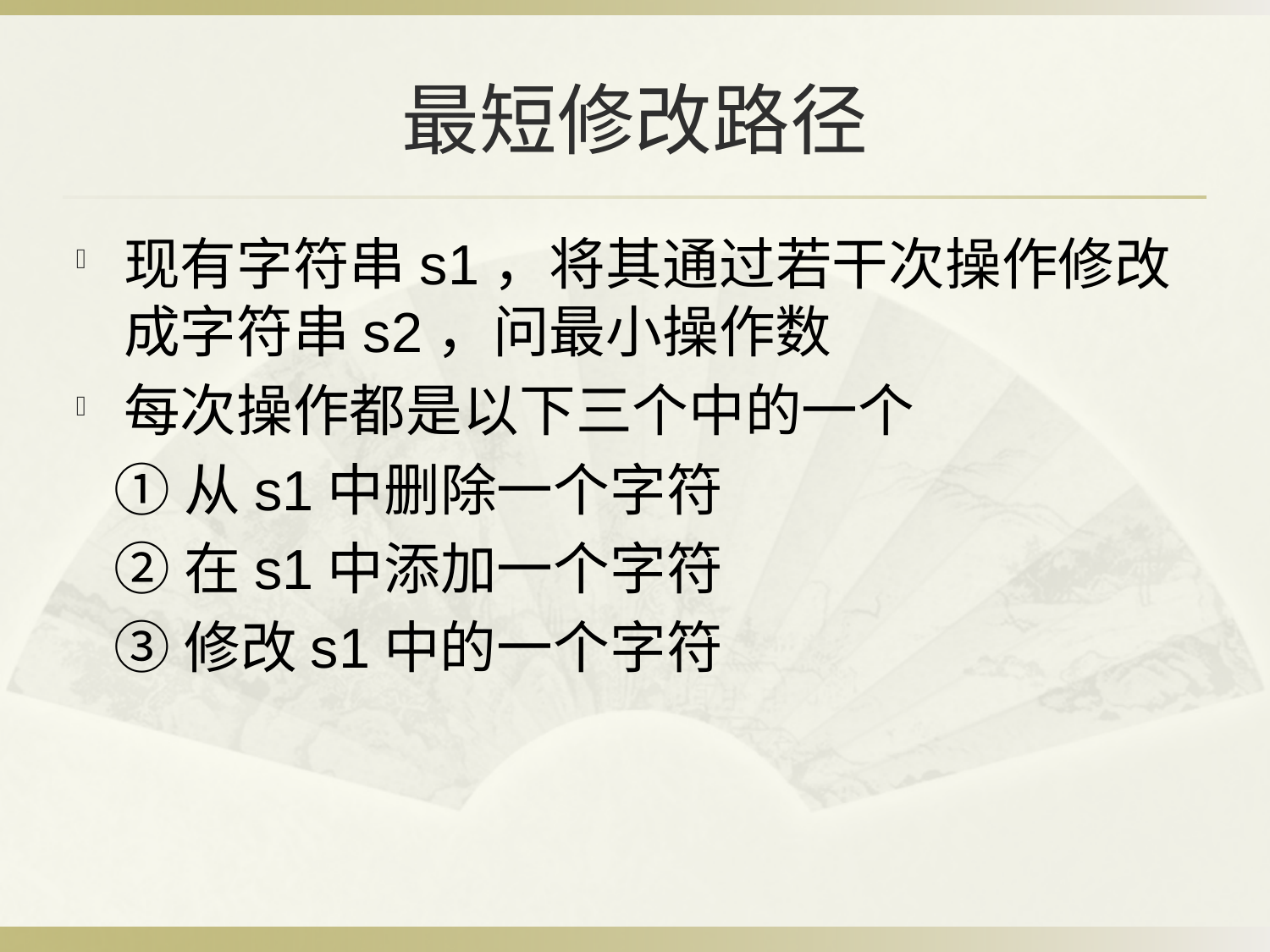

# 最短修改路径
现有字符串s1，将其通过若干次操作修改成字符串s2，问最小操作数
每次操作都是以下三个中的一个
   ①从s1中删除一个字符
   ②在s1中添加一个字符
   ③修改s1中的一个字符